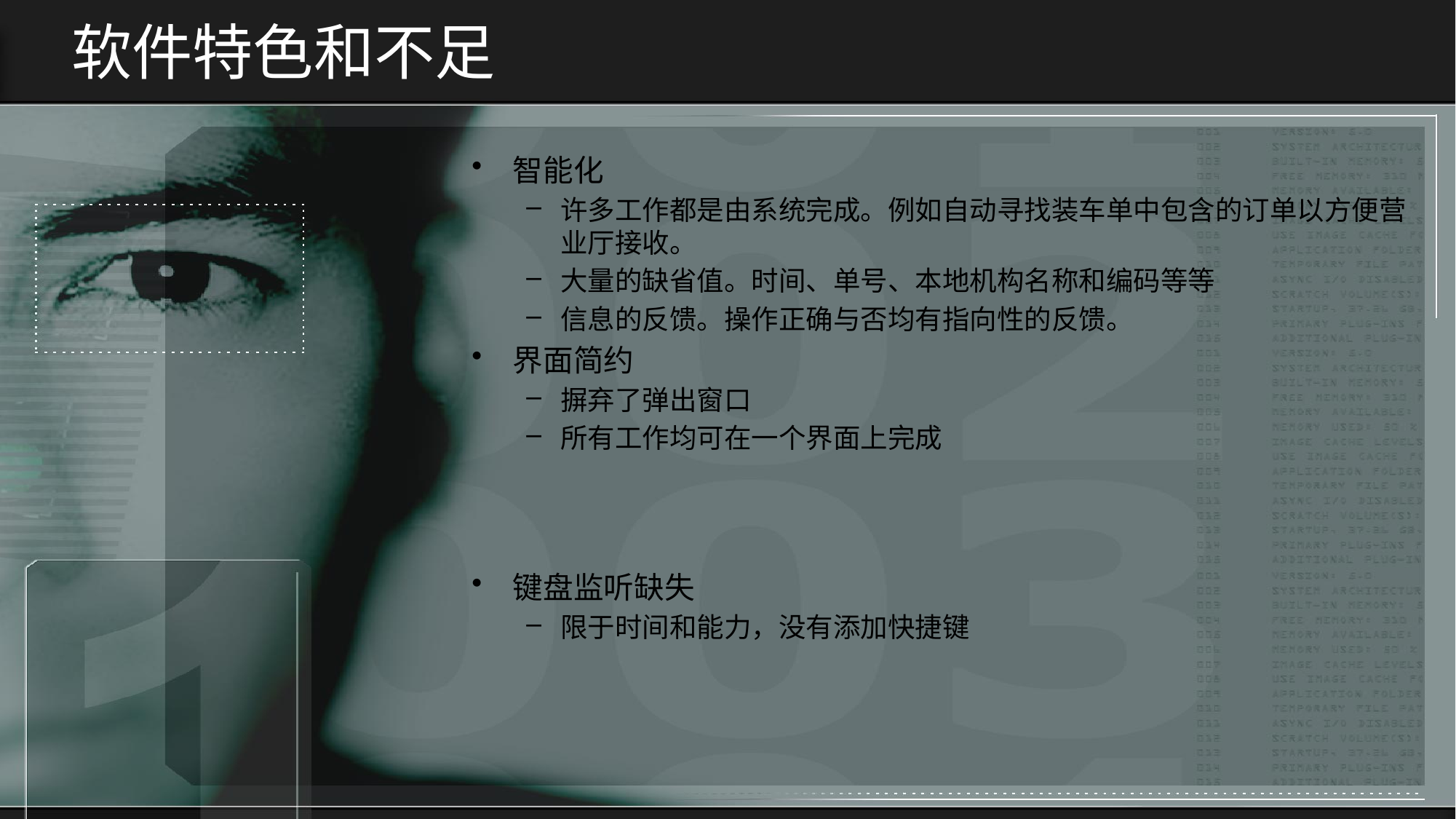

# 软件特色和不足
智能化
许多工作都是由系统完成。例如自动寻找装车单中包含的订单以方便营业厅接收。
大量的缺省值。时间、单号、本地机构名称和编码等等
信息的反馈。操作正确与否均有指向性的反馈。
界面简约
摒弃了弹出窗口
所有工作均可在一个界面上完成

键盘监听缺失
限于时间和能力，没有添加快捷键